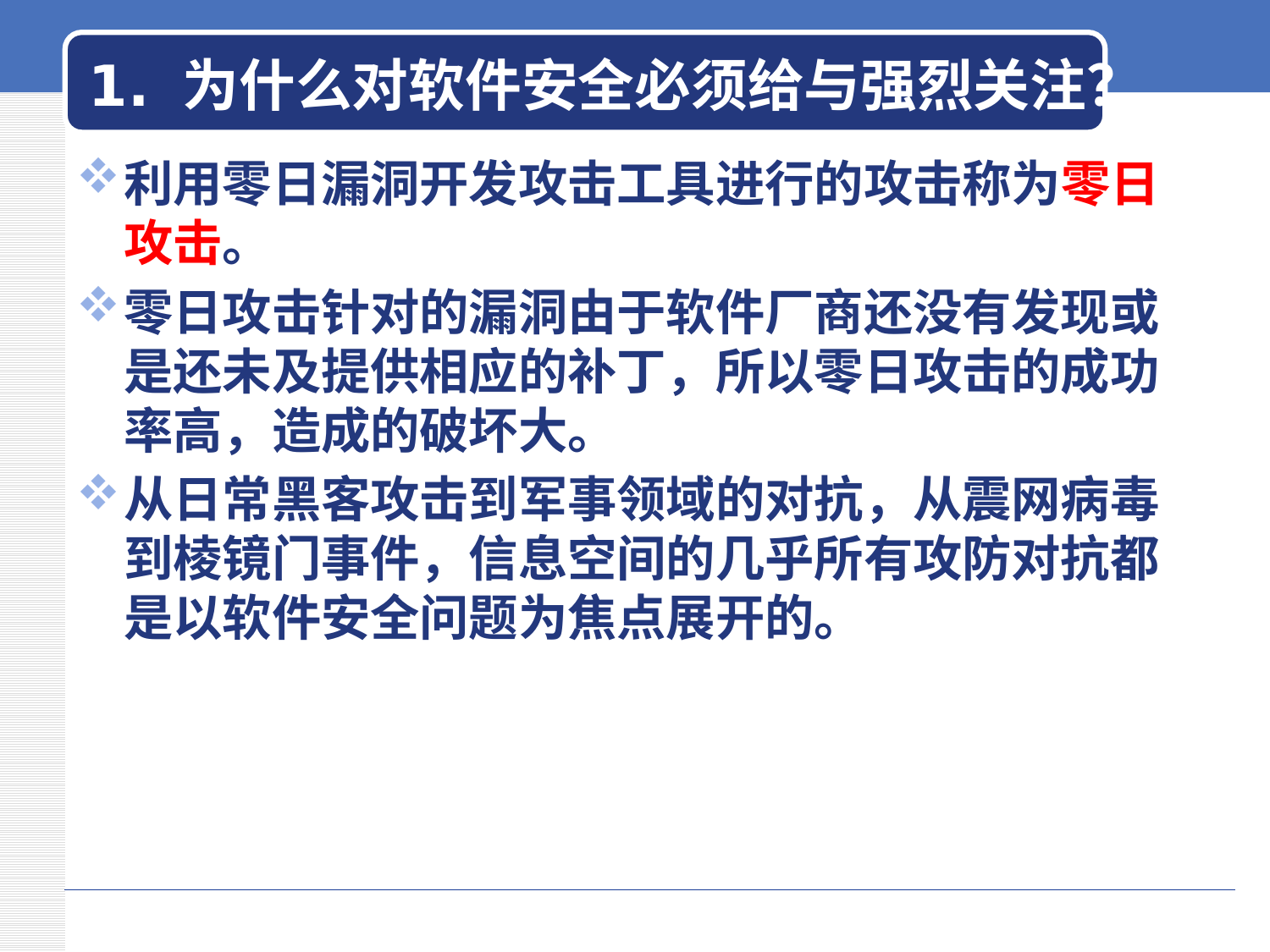

# 1. 为什么对软件安全必须给与强烈关注？
利用零日漏洞开发攻击工具进行的攻击称为零日攻击。
零日攻击针对的漏洞由于软件厂商还没有发现或是还未及提供相应的补丁，所以零日攻击的成功率高，造成的破坏大。
从日常黑客攻击到军事领域的对抗，从震网病毒到棱镜门事件，信息空间的几乎所有攻防对抗都是以软件安全问题为焦点展开的。